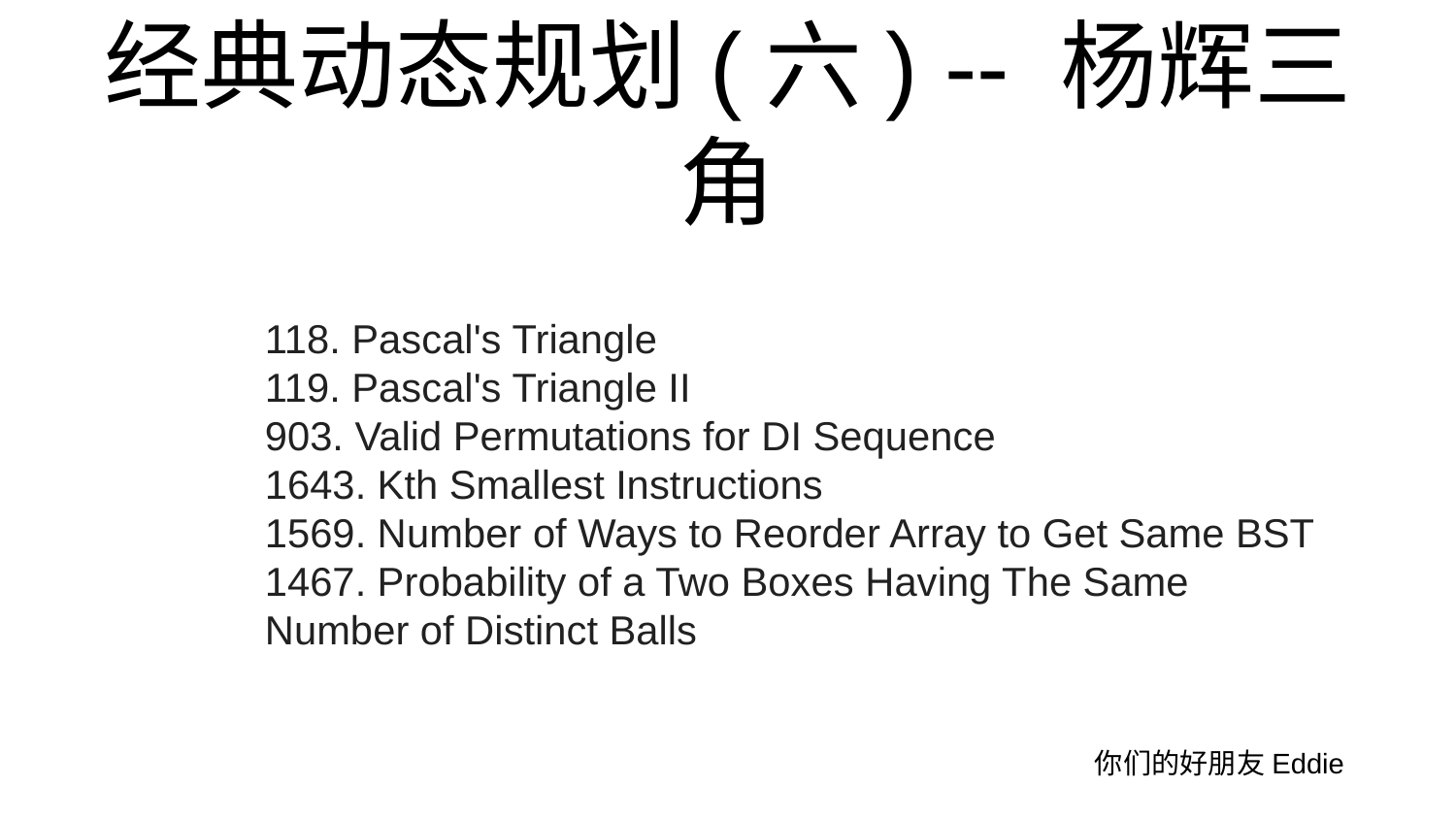

# 经典动态规划(六) -- 杨辉三角
118. Pascal's Triangle
119. Pascal's Triangle II
903. Valid Permutations for DI Sequence
1643. Kth Smallest Instructions
1569. Number of Ways to Reorder Array to Get Same BST
1467. Probability of a Two Boxes Having The Same Number of Distinct Balls

你们的好朋友Eddie